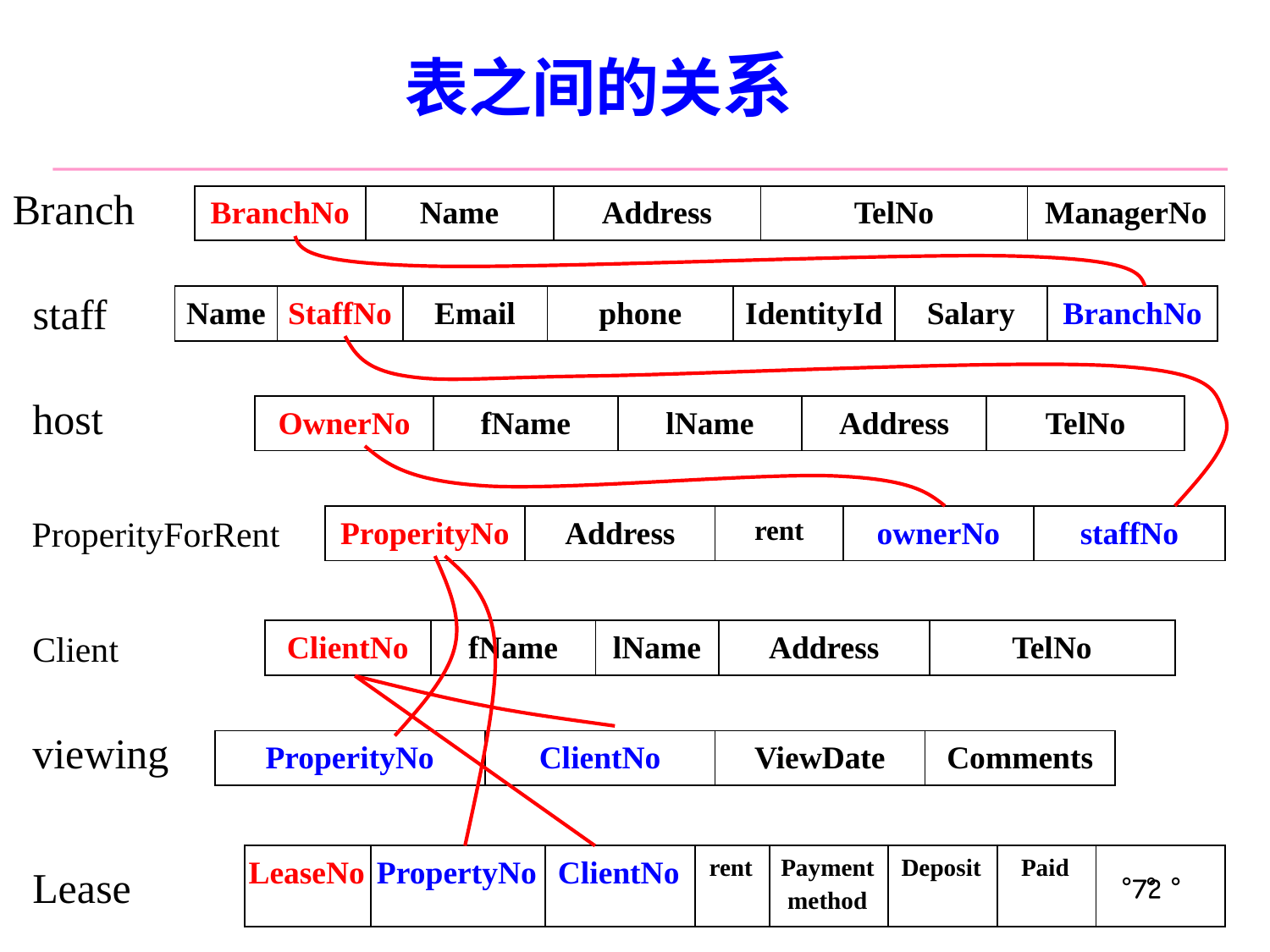

表之间的关系
Branch
| BranchNo | Name | Address | TelNo | ManagerNo |
| --- | --- | --- | --- | --- |

staff
| Name | StaffNo | Email | phone | IdentityId | Salary | BranchNo |
| --- | --- | --- | --- | --- | --- | --- |

host
| OwnerNo | fName | lName | Address | TelNo |
| --- | --- | --- | --- | --- |

ProperityForRent
| ProperityNo | Address | rent | ownerNo | staffNo |
| --- | --- | --- | --- | --- |

Client
| ClientNo | fName | lName | Address | TelNo |
| --- | --- | --- | --- | --- |

viewing
| ProperityNo | ClientNo | ViewDate | Comments |
| --- | --- | --- | --- |
| LeaseNo | PropertyNo | ClientNo | rent | Payment method | Deposit | Paid | 。。。 |
| --- | --- | --- | --- | --- | --- | --- | --- |
Lease
72